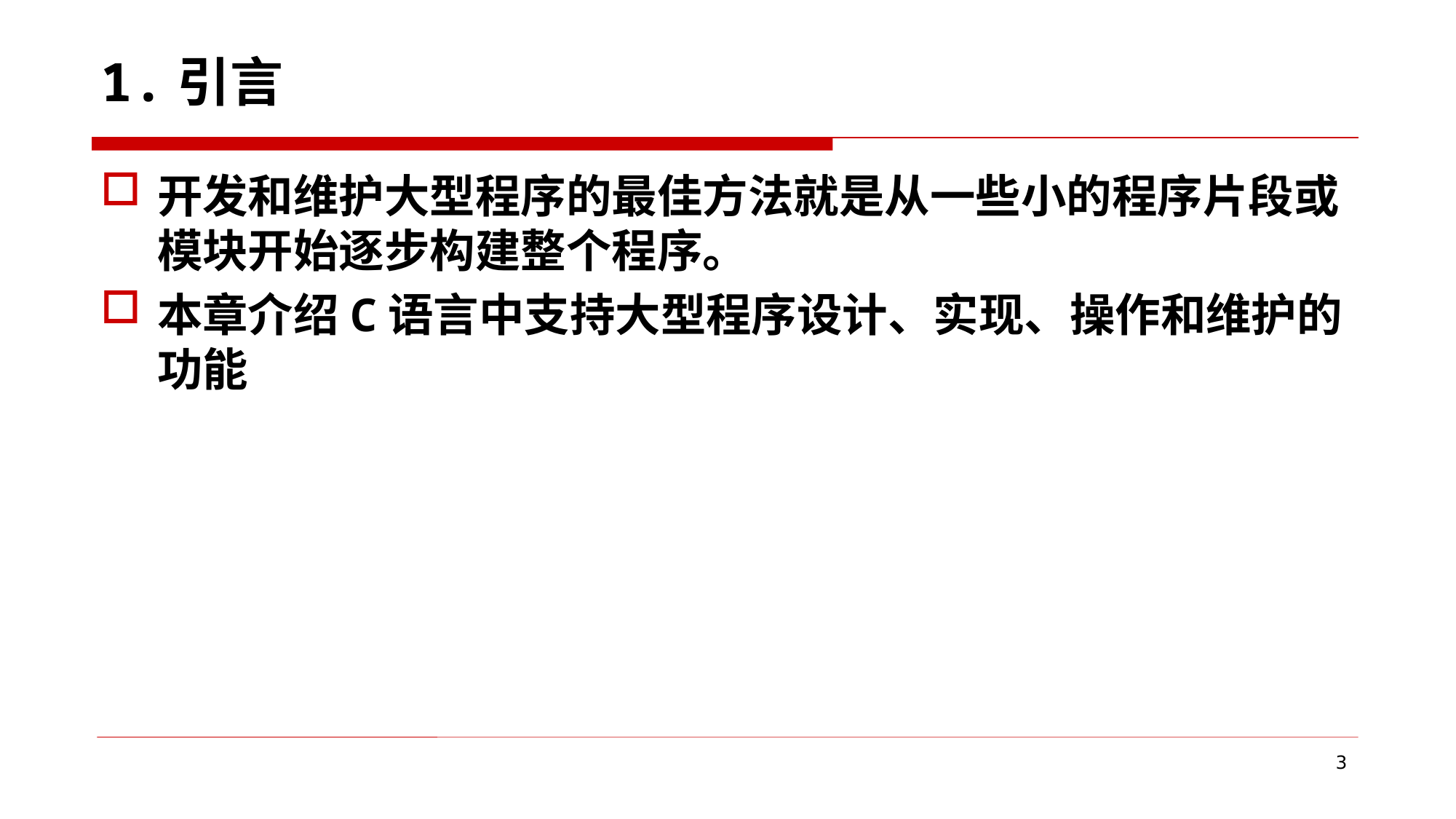

1.引言
开发和维护大型程序的最佳方法就是从一些小的程序片段或模块开始逐步构建整个程序。
本章介绍C语言中支持大型程序设计、实现、操作和维护的功能
3